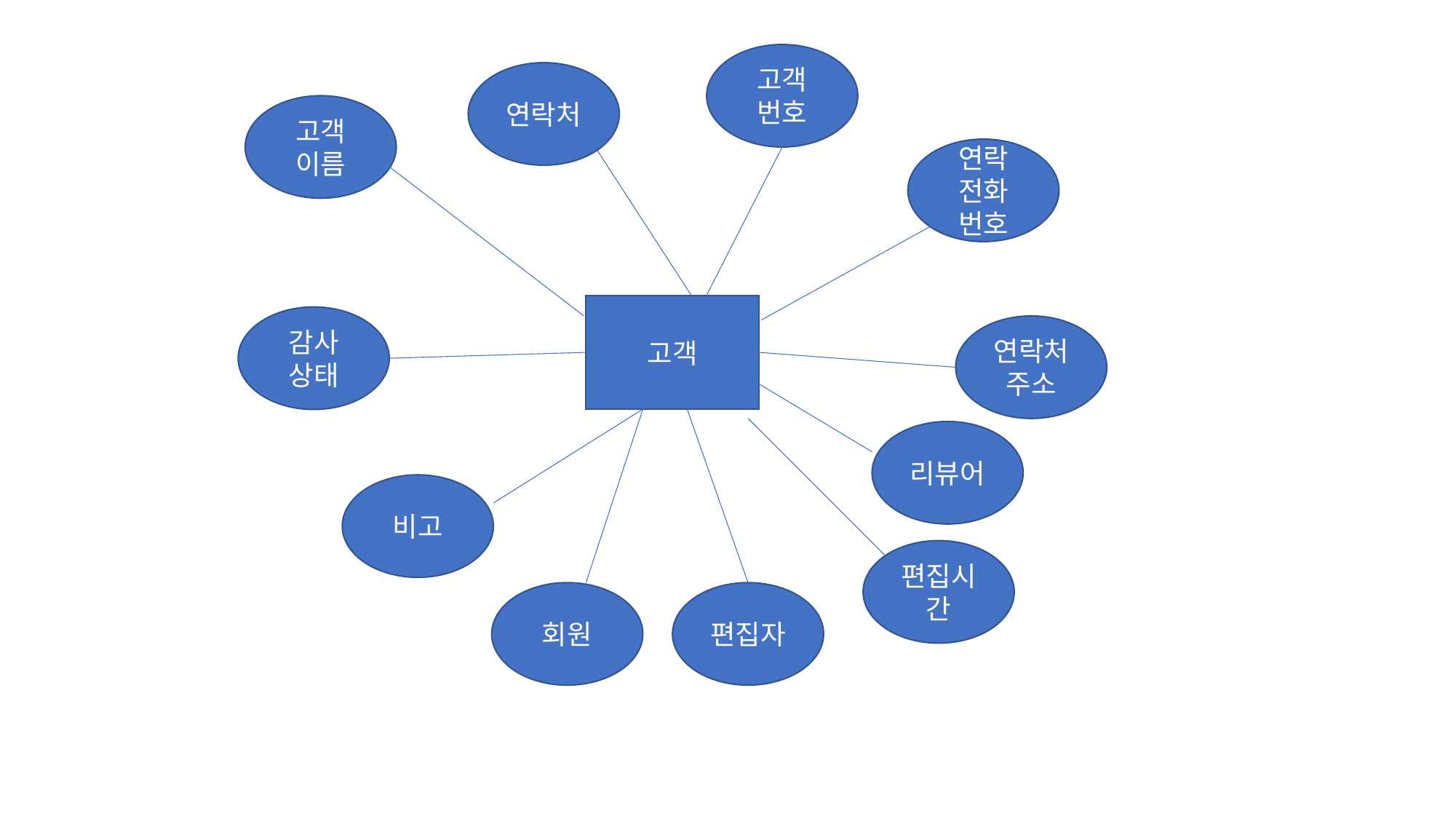

고객 번호
연락처
고객 이름
연락 전화 번호
고객
감사 상태
연락처 주소
리뷰어
비고
편집시간
회원
편집자